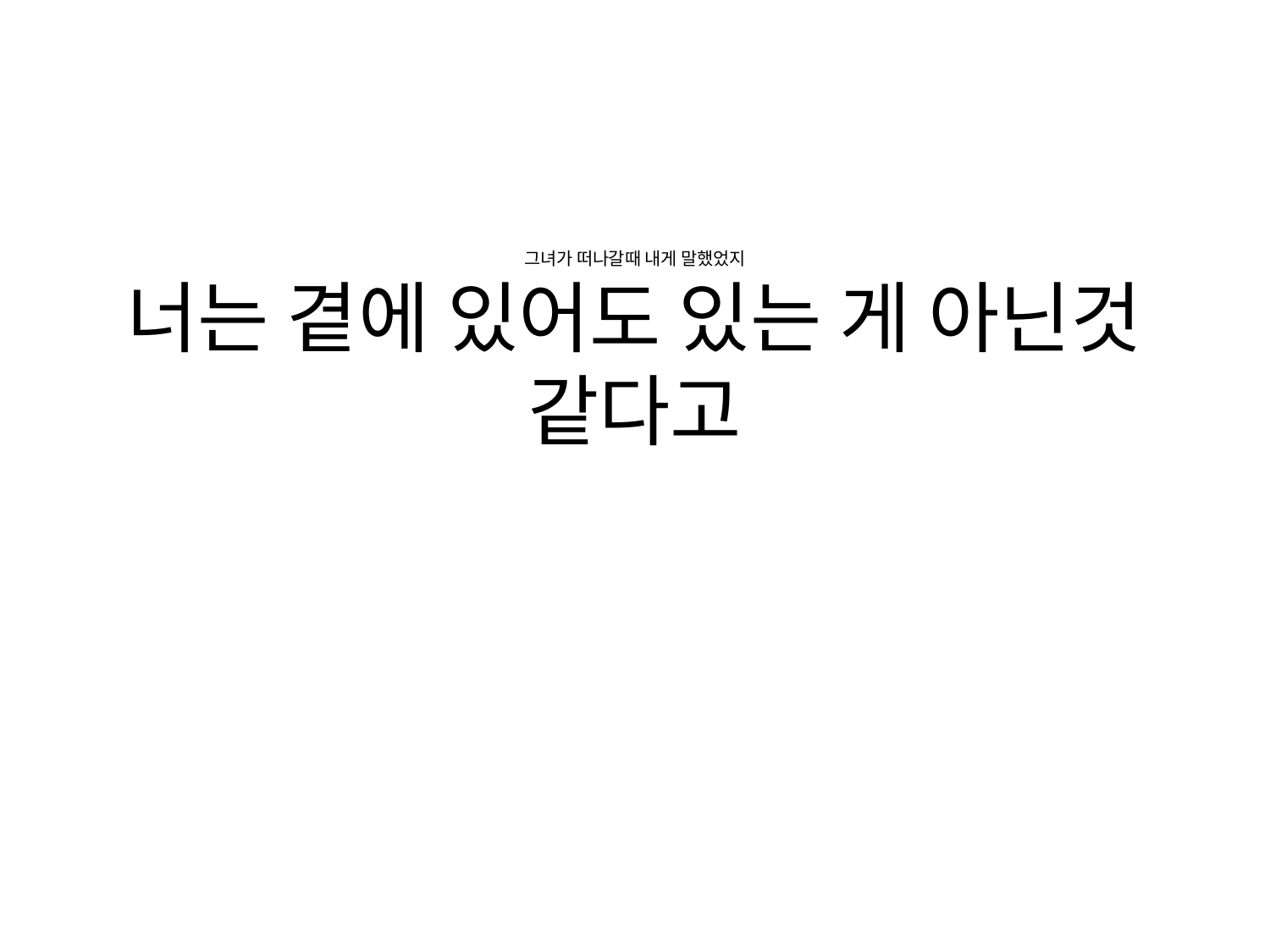

# 그녀가 떠나갈때 내게 말했었지
너는 곁에 있어도 있는 게 아닌것 같다고